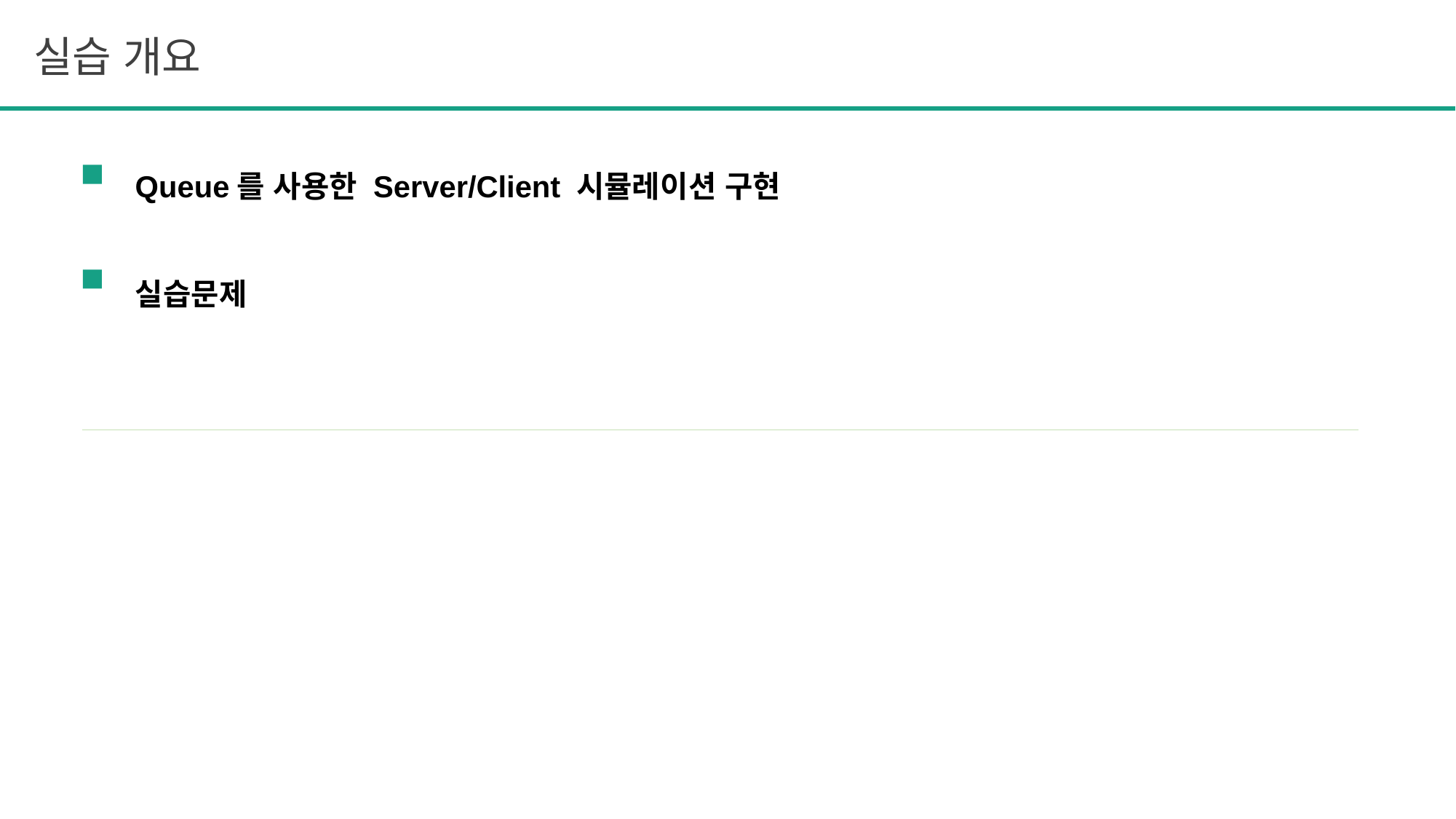

실습 개요
Queue를 사용한 Server/Client 시뮬레이션 구현

실습문제